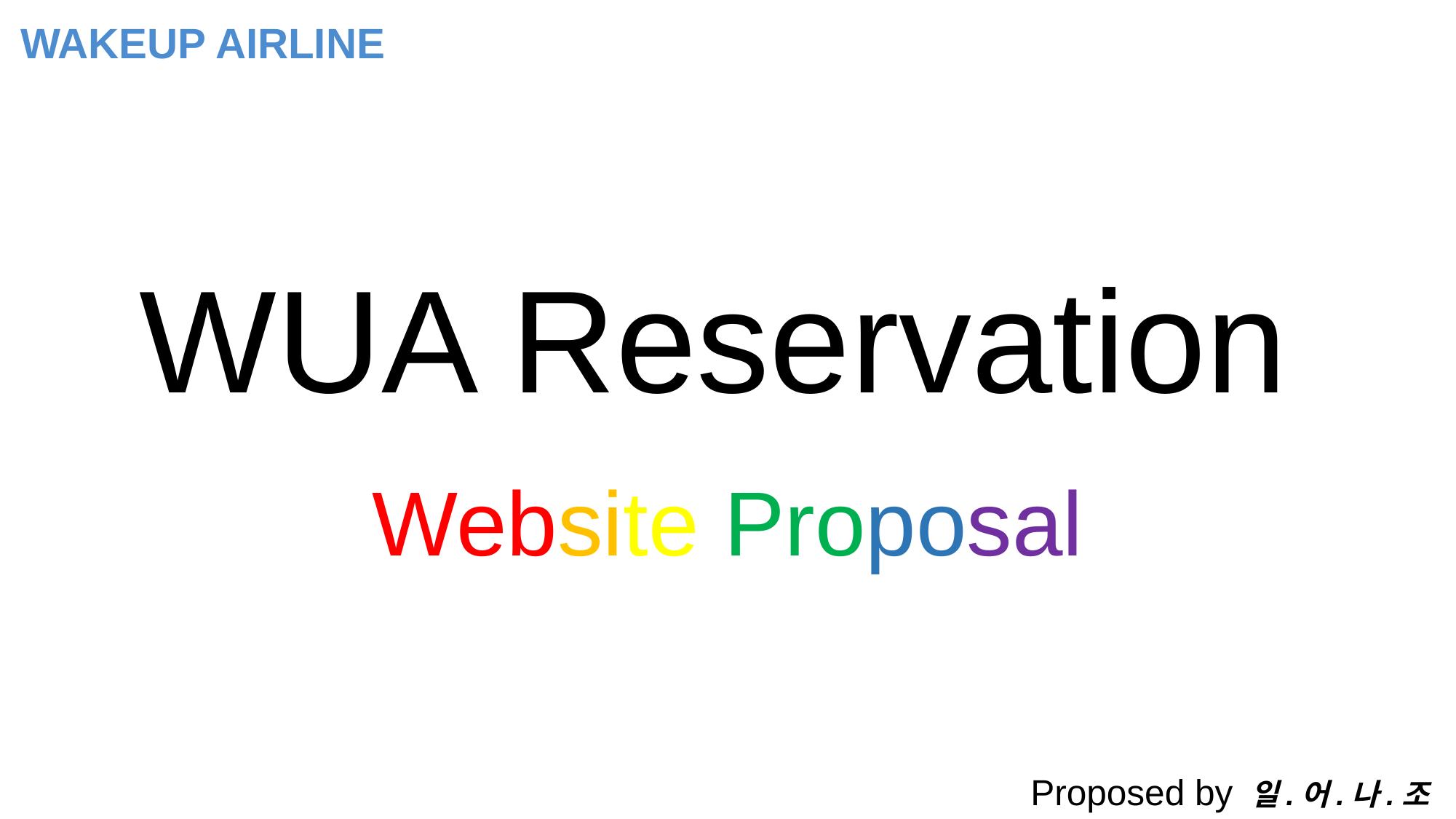

WakeUP Airline
# WUA Reservation Website Proposal
Proposed by 일.어.나.조